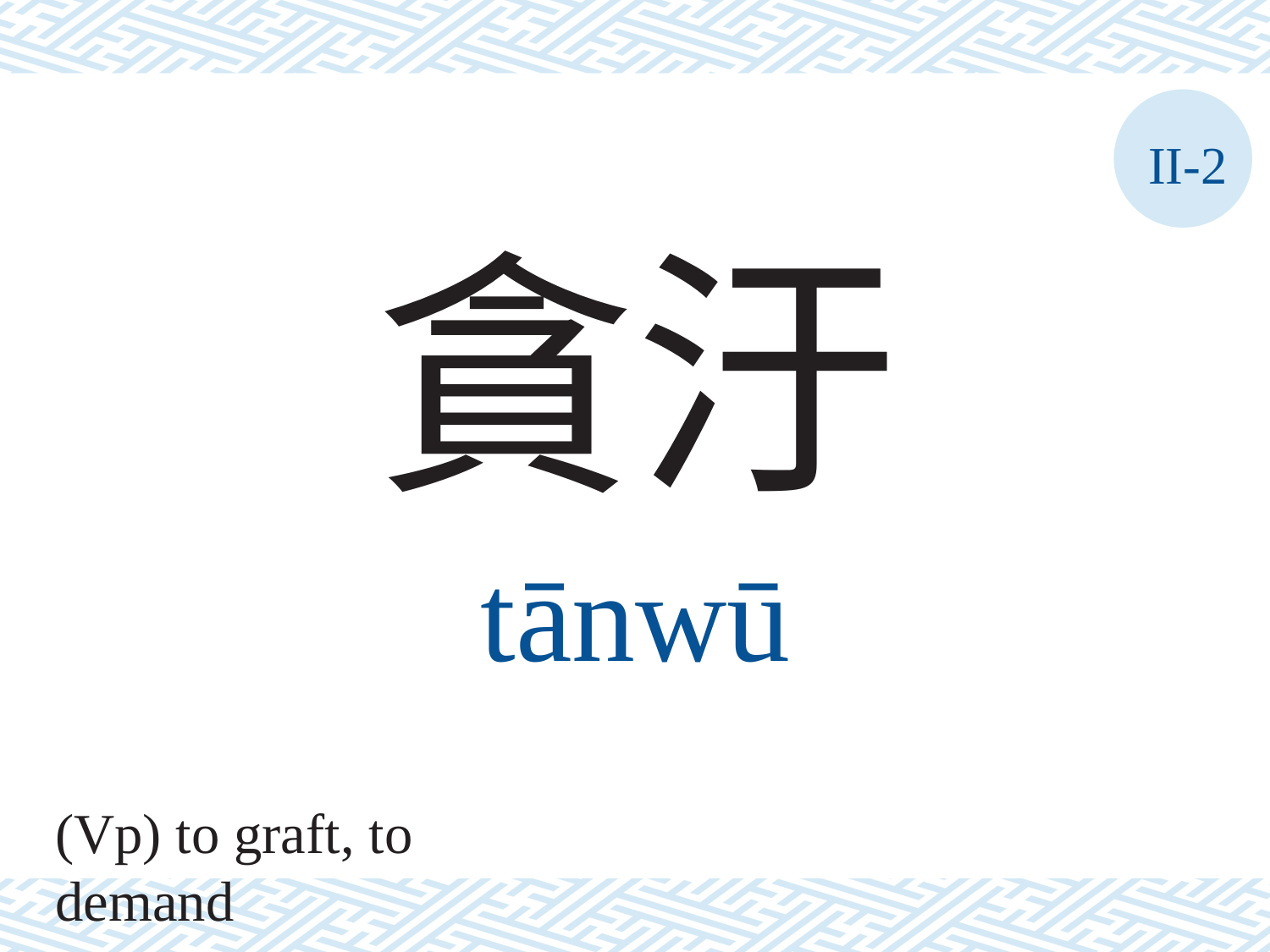

II-2
貪汙
tānwū
(Vp) to graft, to demand